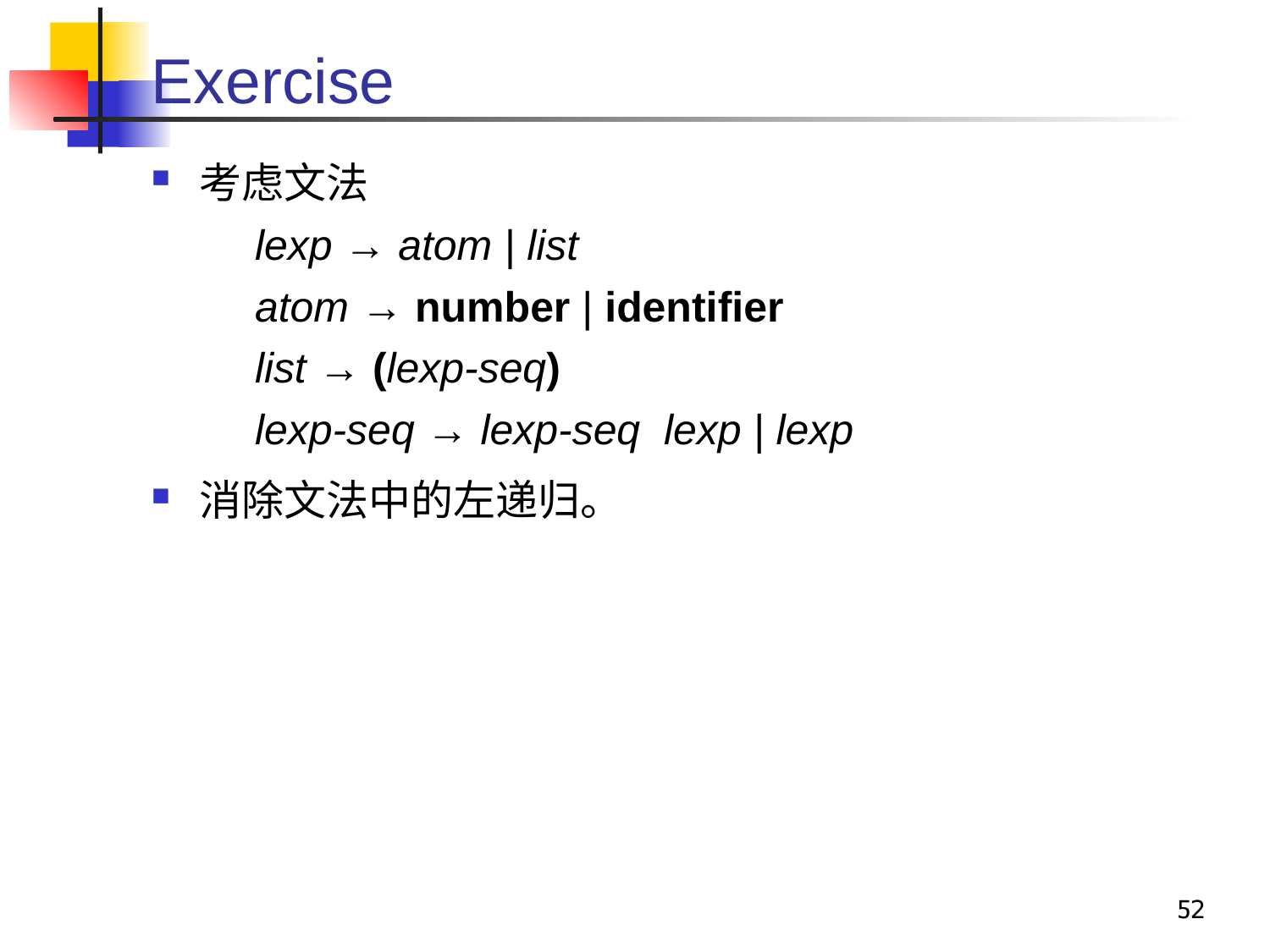

# Exercise
考虑文法
	lexp → atom | list
	atom → number | identifier
	list → (lexp-seq)
	lexp-seq → lexp-seq  lexp | lexp
消除文法中的左递归。

52